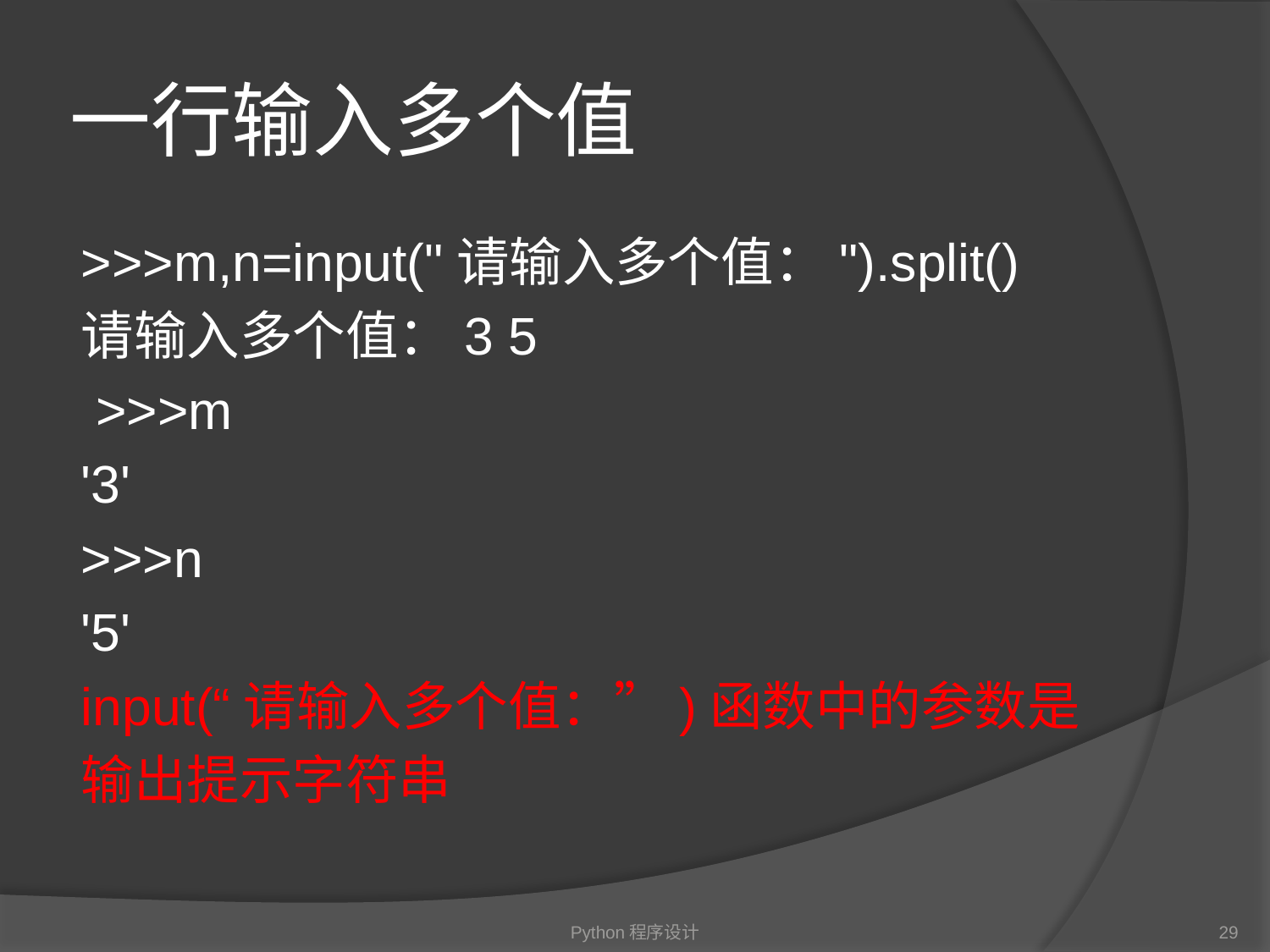

# 一行输入多个值
>>>m,n=input("请输入多个值：").split()
请输入多个值：3 5
 >>>m
'3'
>>>n
'5'
input(“请输入多个值：”)函数中的参数是
输出提示字符串
Python程序设计
29